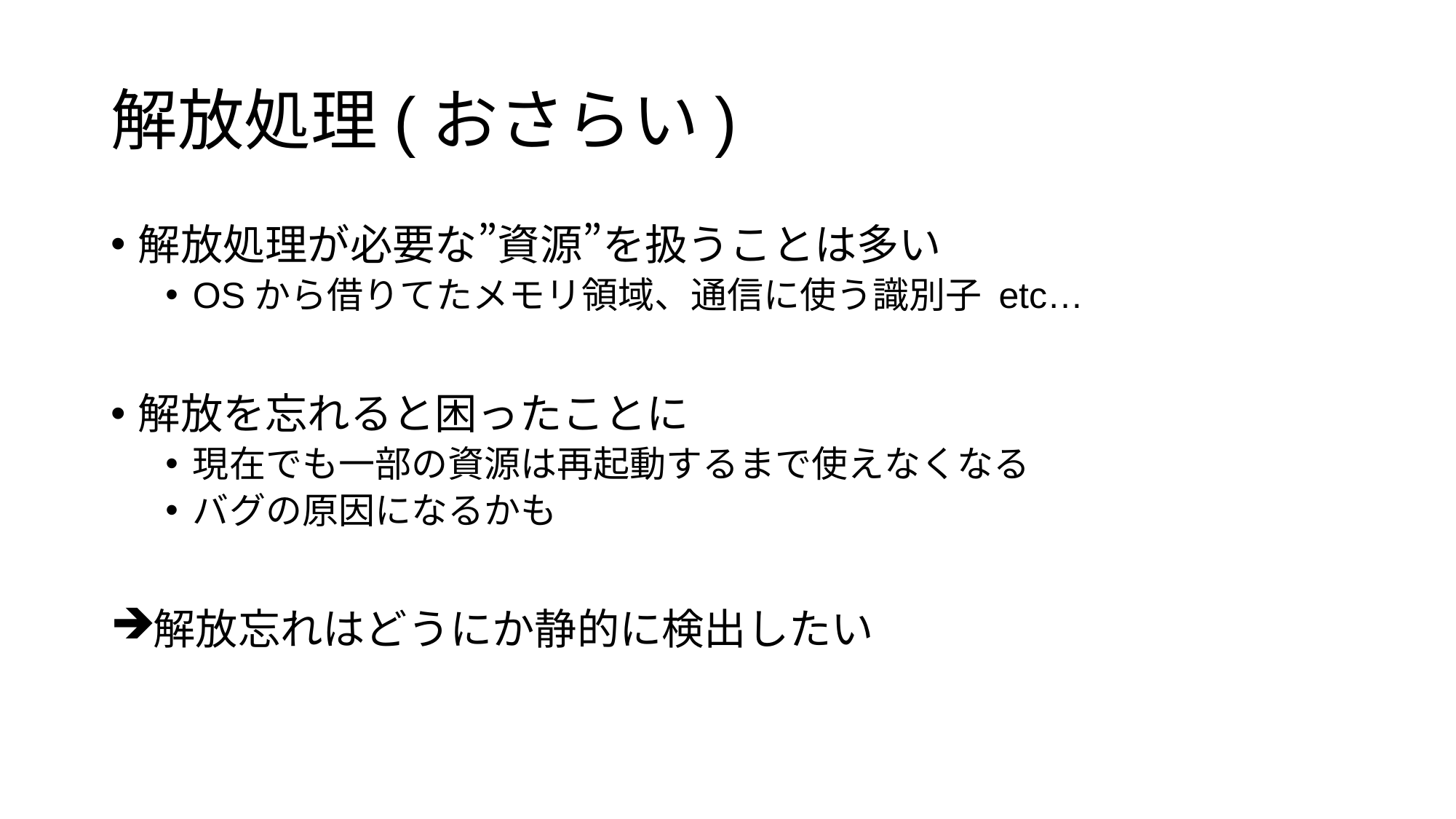

# 解放処理(おさらい)
解放処理が必要な”資源”を扱うことは多い
OSから借りてたメモリ領域、通信に使う識別子 etc…

解放を忘れると困ったことに
現在でも一部の資源は再起動するまで使えなくなる
バグの原因になるかも

解放忘れはどうにか静的に検出したい